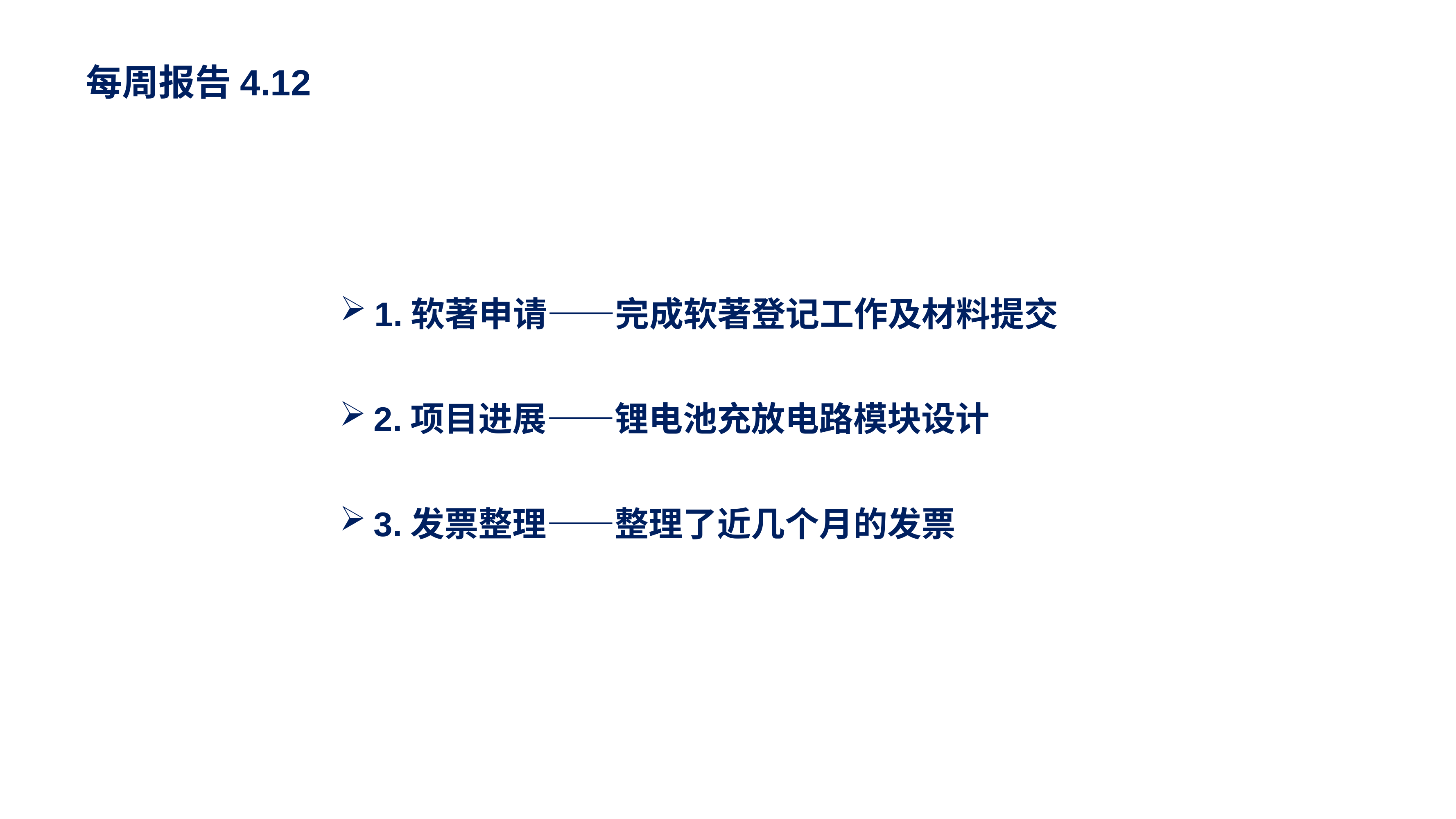

每周报告4.12
1.软著申请——完成软著登记工作及材料提交
2.项目进展——锂电池充放电路模块设计
3.发票整理——整理了近几个月的发票